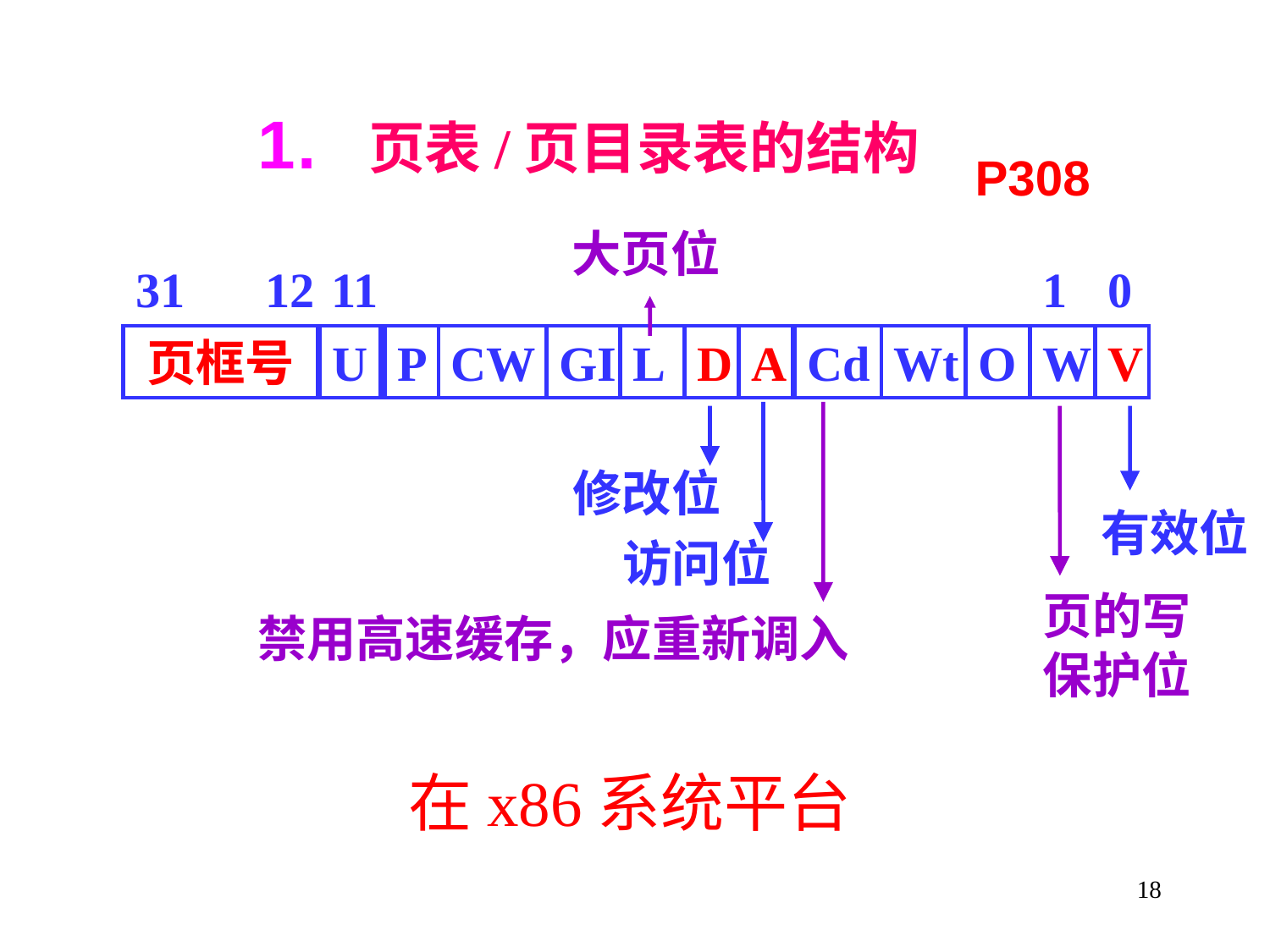

页表/页目录表的结构
P308
大页位
31
12
11
1
0

页框号
U
P
CW
GI
L
D
A
Cd
Wt
O
W
V

修改位
有效位
访问位
页的写
保护位
禁用高速缓存，应重新调入
# 在x86系统平台
18